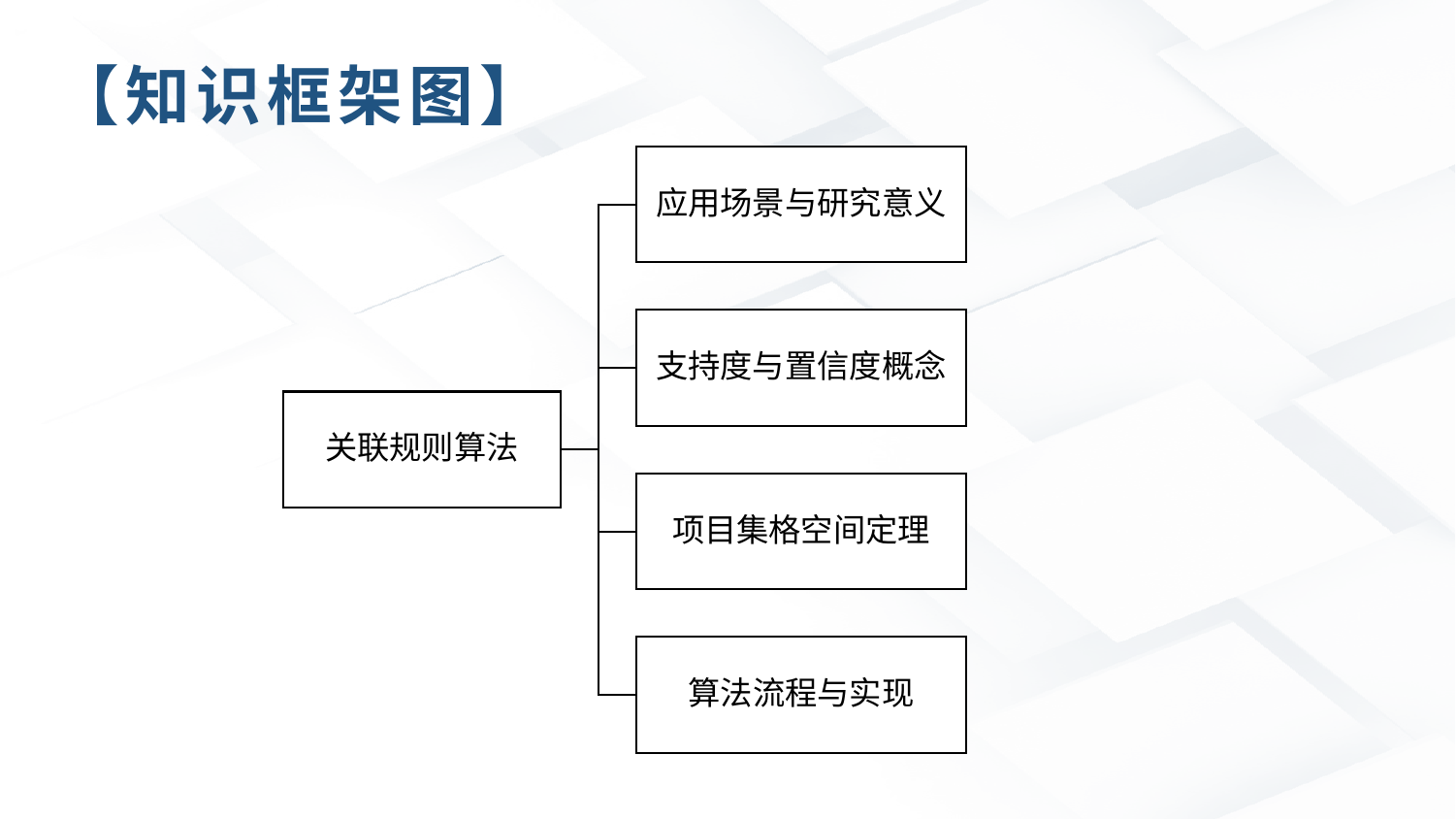

【知识框架图】
关联规则算法
应用场景与研究意义
支持度与置信度概念
项目集格空间定理
算法流程与实现